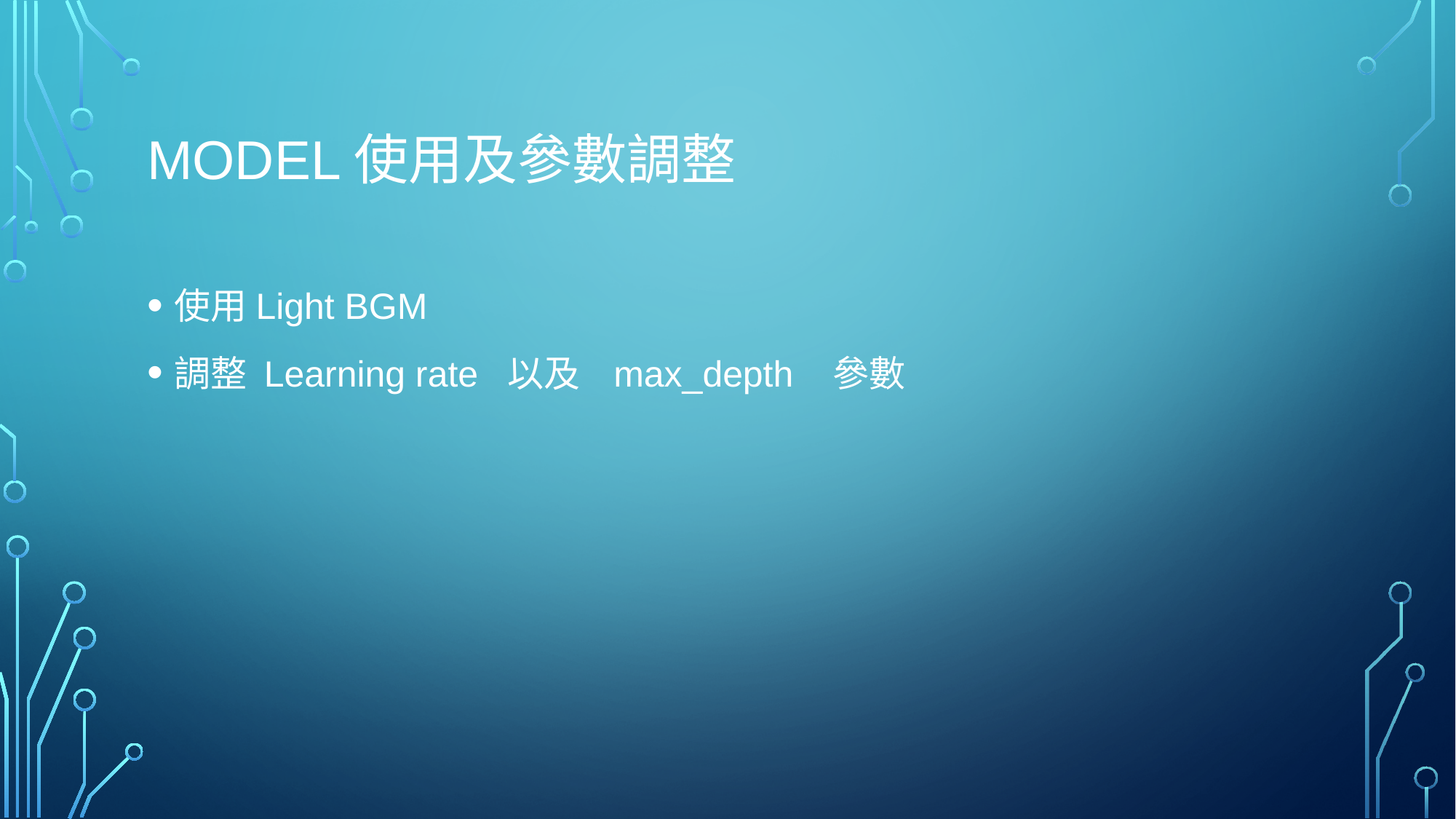

# model使用及參數調整
使用Light BGM
調整 Learning rate  以及   max_depth   參數